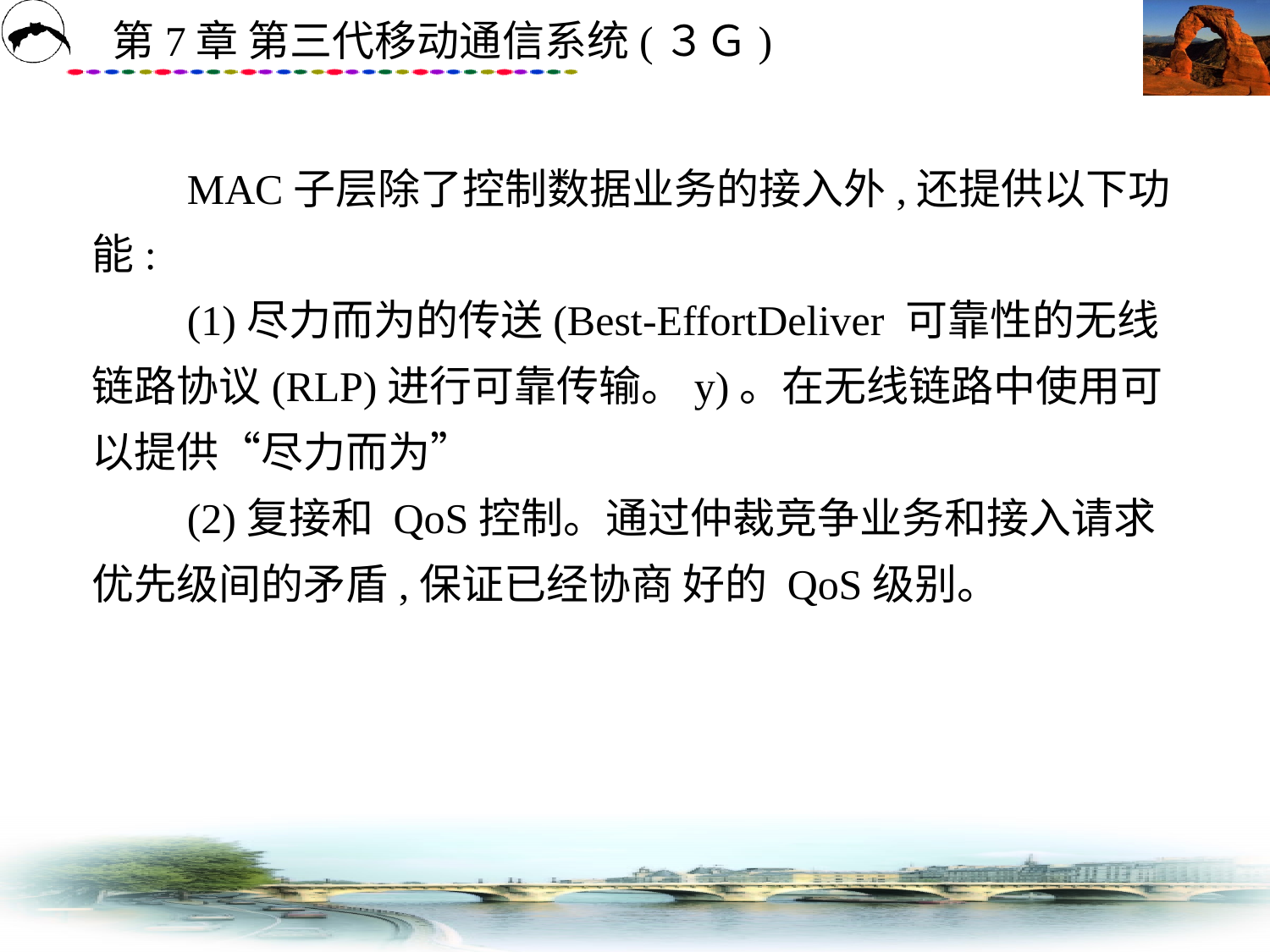

# MAC子层除了控制数据业务的接入外,还提供以下功能: 　　(1)尽力而为的传送(Best-EffortDeliver 可靠性的无线链路协议(RLP)进行可靠传输。y)。在无线链路中使用可以提供“尽力而为” 　　(2)复接和 QoS控制。通过仲裁竞争业务和接入请求优先级间的矛盾,保证已经协商 好的 QoS级别。